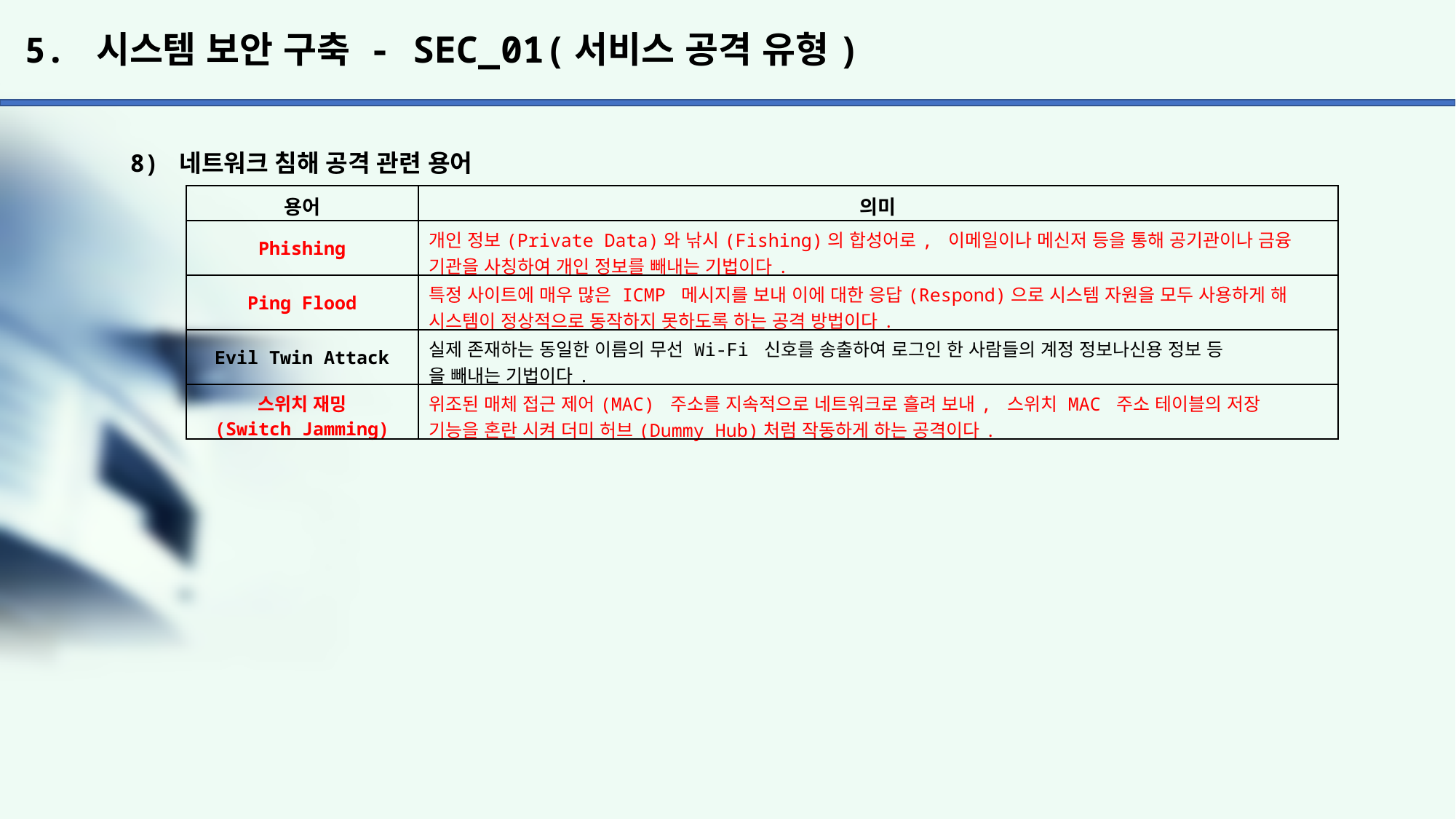

# 5. 시스템 보안 구축 - SEC_01(서비스 공격 유형)
8) 네트워크 침해 공격 관련 용어

| 용어 | 의미 |
| --- | --- |
| Phishing | 개인 정보(Private Data)와 낚시(Fishing)의 합성어로, 이메일이나 메신저 등을 통해 공기관이나 금융 기관을 사칭하여 개인 정보를 빼내는 기법이다. |
| Ping Flood | 특정 사이트에 매우 많은 ICMP 메시지를 보내 이에 대한 응답(Respond)으로 시스템 자원을 모두 사용하게 해 시스템이 정상적으로 동작하지 못하도록 하는 공격 방법이다. |
| Evil Twin Attack | 실제 존재하는 동일한 이름의 무선 Wi-Fi 신호를 송출하여 로그인 한 사람들의 계정 정보나신용 정보 등 을 빼내는 기법이다. |
| 스위치 재밍 (Switch Jamming) | 위조된 매체 접근 제어(MAC) 주소를 지속적으로 네트워크로 흘려 보내, 스위치 MAC 주소 테이블의 저장 기능을 혼란 시켜 더미 허브(Dummy Hub)처럼 작동하게 하는 공격이다. |